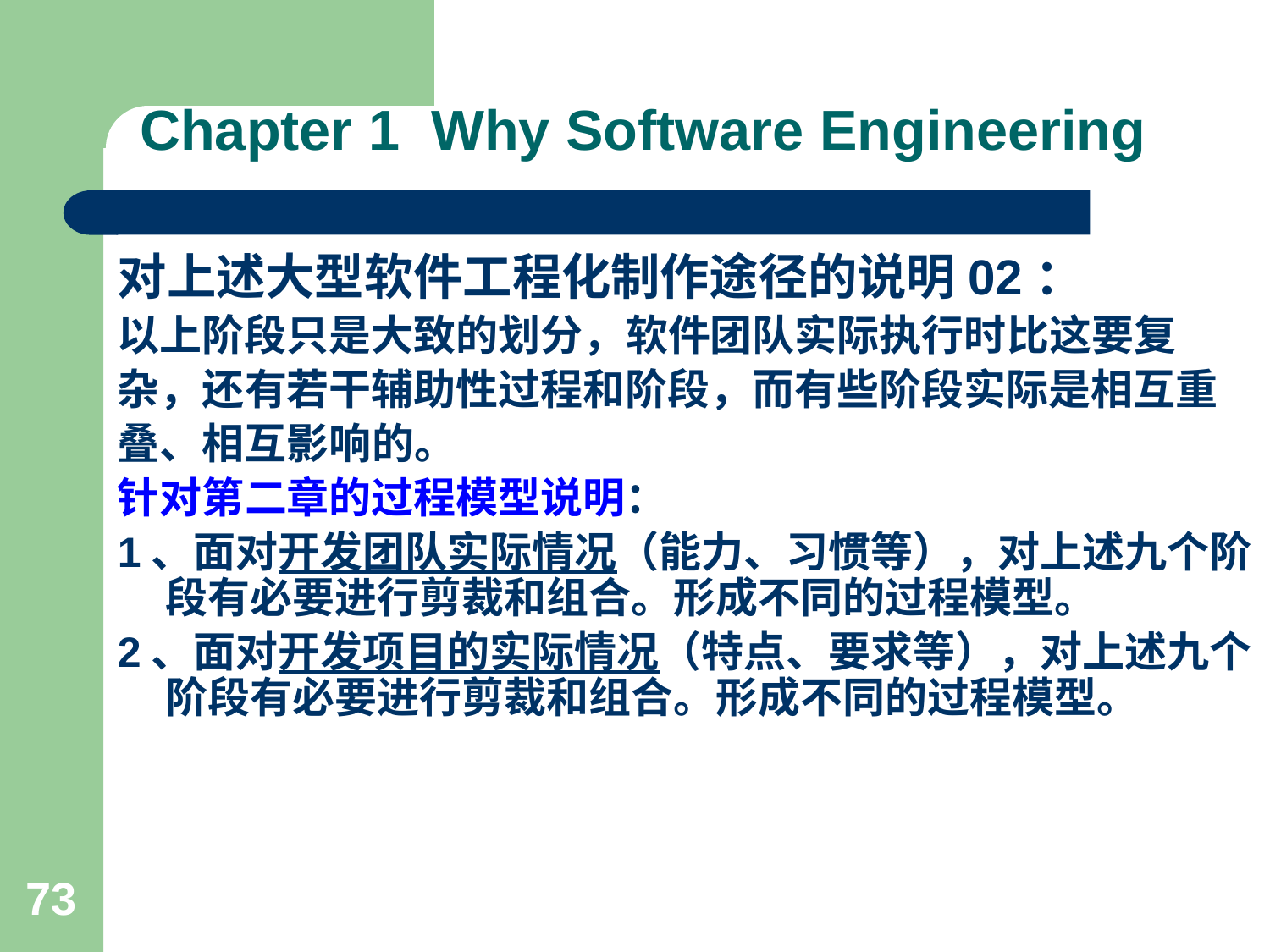

# Chapter 1  Why Software Engineering
对上述大型软件工程化制作途径的说明02：
以上阶段只是大致的划分，软件团队实际执行时比这要复
杂，还有若干辅助性过程和阶段，而有些阶段实际是相互重
叠、相互影响的。
针对第二章的过程模型说明：
1、面对开发团队实际情况（能力、习惯等），对上述九个阶段有必要进行剪裁和组合。形成不同的过程模型。
2、面对开发项目的实际情况（特点、要求等），对上述九个阶段有必要进行剪裁和组合。形成不同的过程模型。
73